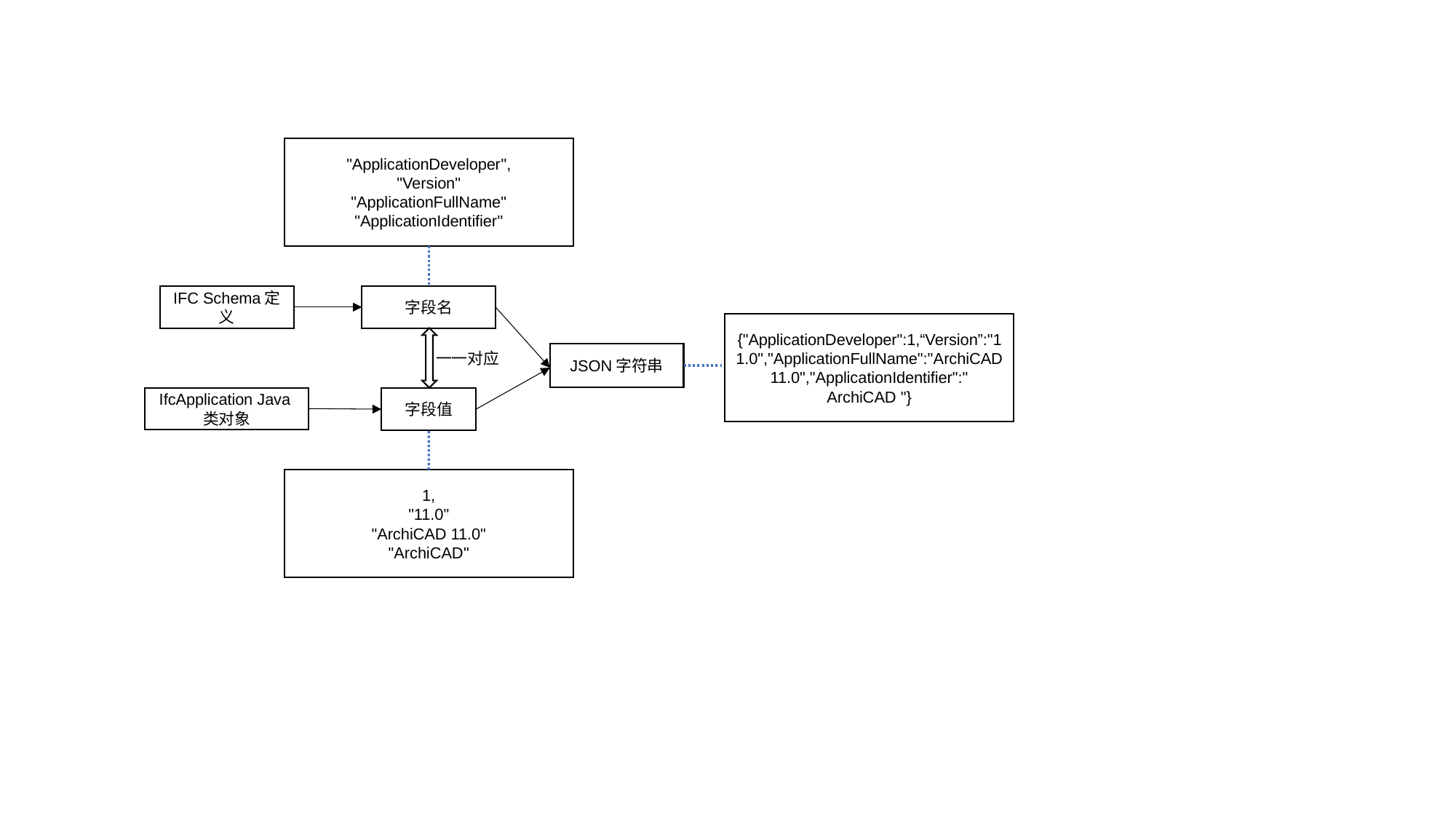

"ApplicationDeveloper",
"Version"
"ApplicationFullName"
"ApplicationIdentifier"
IFC Schema定义
字段名
{"ApplicationDeveloper":1,“Version”:"11.0","ApplicationFullName":"ArchiCAD 11.0","ApplicationIdentifier":" ArchiCAD "}

一一对应
JSON字符串
IfcApplication Java类对象
字段值
1,
"11.0"
"ArchiCAD 11.0"
"ArchiCAD"